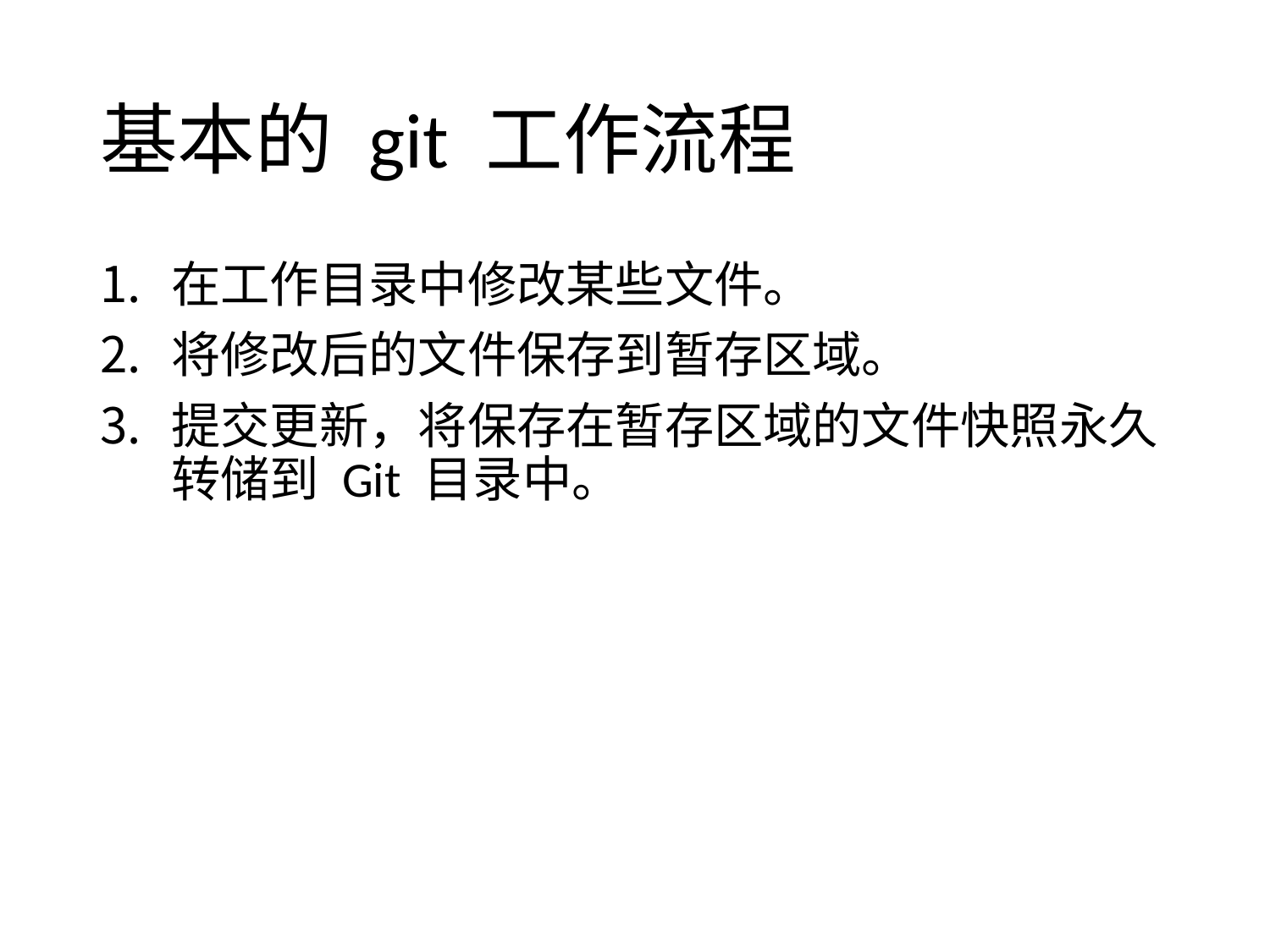

# 基本的 git 工作流程
在工作目录中修改某些文件。
将修改后的文件保存到暂存区域。
提交更新，将保存在暂存区域的文件快照永久转储到 Git 目录中。